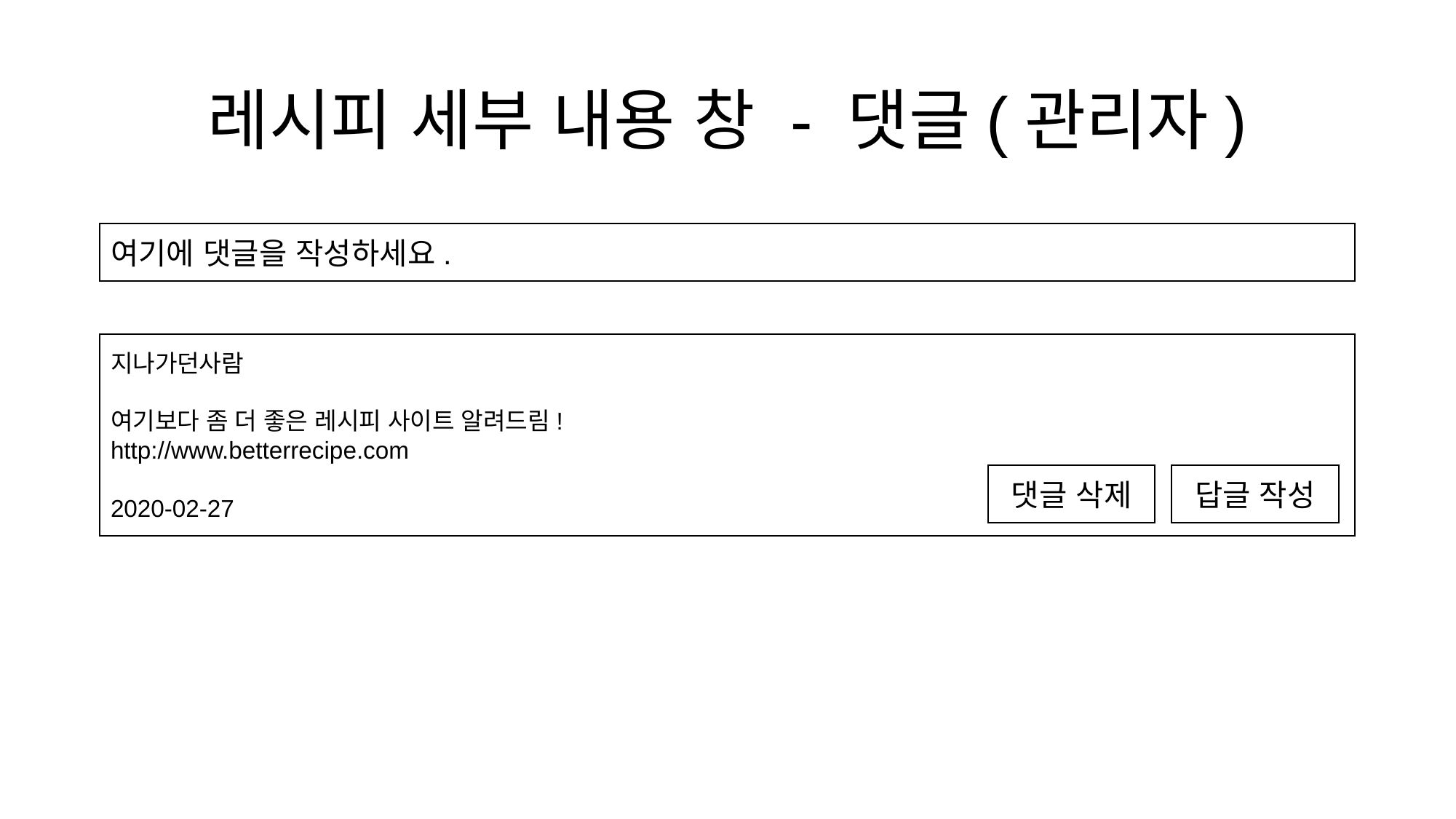

# 레시피 세부 내용 창 - 댓글(관리자)
여기에 댓글을 작성하세요.
지나가던사람

여기보다 좀 더 좋은 레시피 사이트 알려드림!
http://www.betterrecipe.com

2020-02-27
댓글 삭제
답글 작성